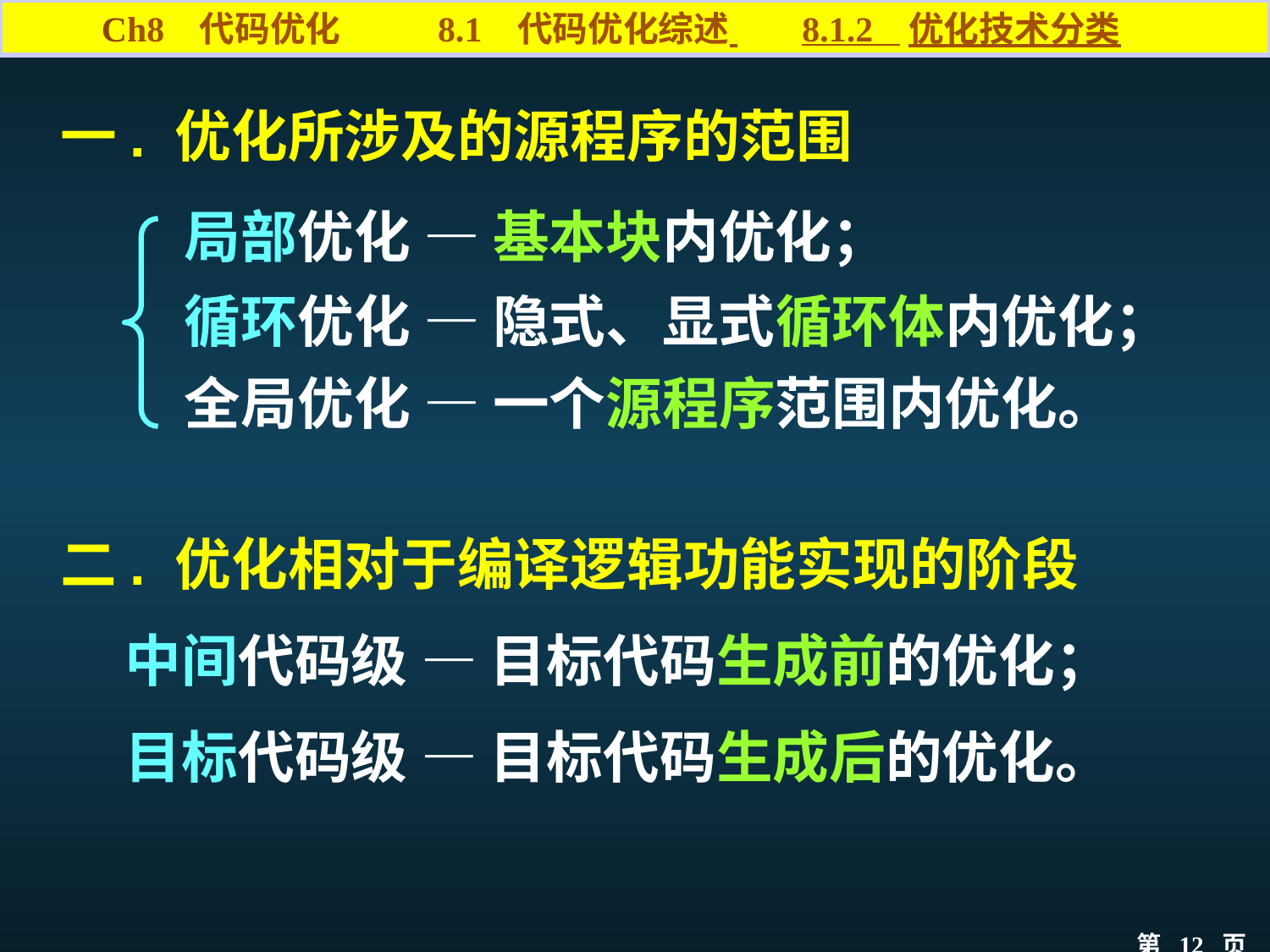

Ch8   代码优化           8.1   代码优化综述        8.1.2   优化技术分类
一. 优化所涉及的源程序的范围
局部优化 — 基本块内优化；
循环优化 — 隐式、显式循环体内优化；
全局优化 — 一个源程序范围内优化。

二. 优化相对于编译逻辑功能实现的阶段
    中间代码级 — 目标代码生成前的优化；
    目标代码级 — 目标代码生成后的优化。